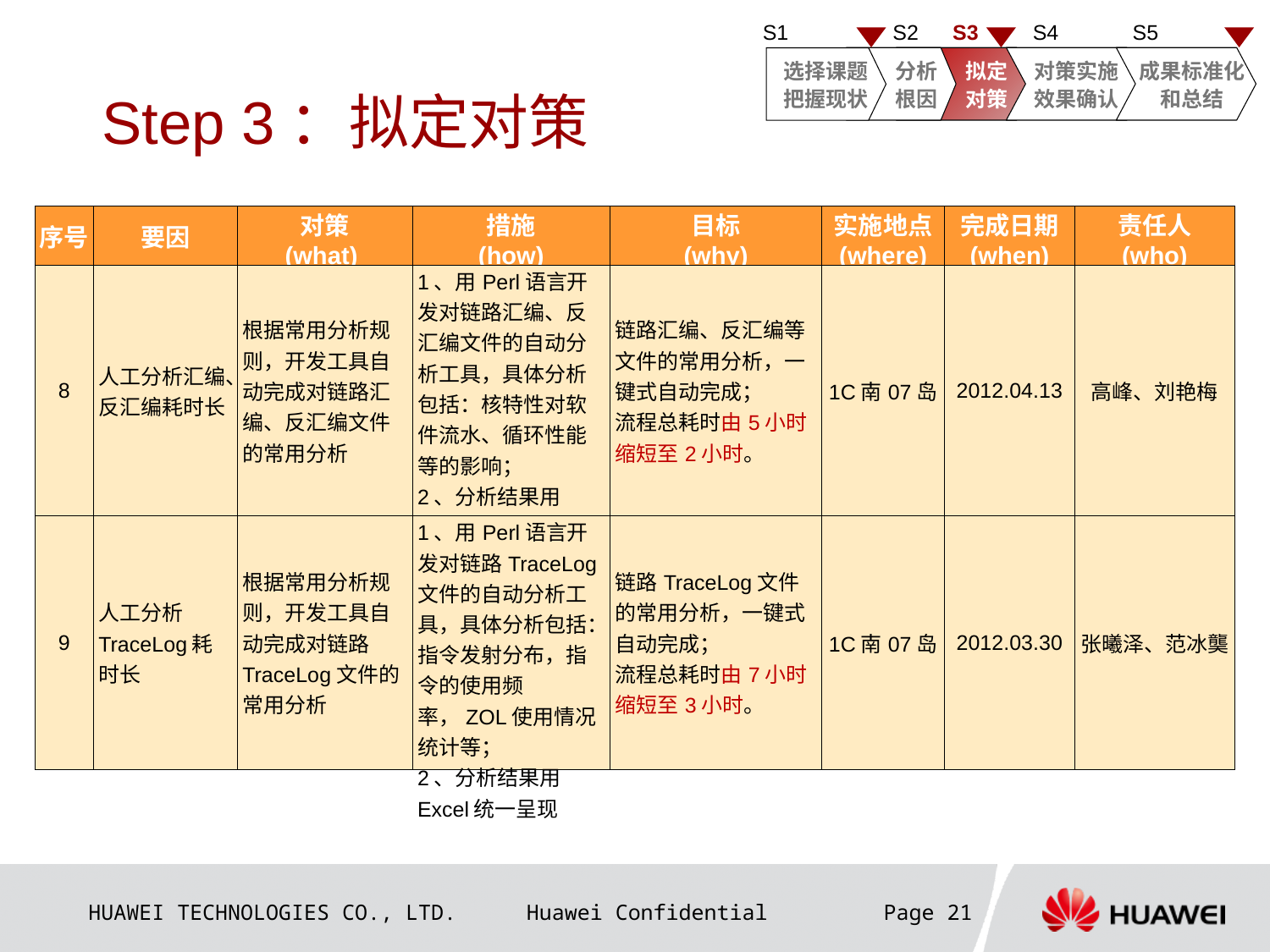

S2
S3
S4
S5
S1

选择课题
把握现状
分析根因
拟定对策
对策实施
效果确认
成果标准化
和总结
# Step 3：拟定对策
| 序号 | 要因 | 对策 (what) | 措施 (how) | 目标 (why) | 实施地点 (where) | 完成日期 (when) | 责任人 (who) |
| --- | --- | --- | --- | --- | --- | --- | --- |
| 8 | 人工分析汇编、反汇编耗时长 | 根据常用分析规则，开发工具自动完成对链路汇编、反汇编文件的常用分析 | 1、用Perl语言开发对链路汇编、反汇编文件的自动分析工具，具体分析包括：核特性对软件流水、循环性能等的影响； 2、分析结果用Excel统一呈现 | 链路汇编、反汇编等文件的常用分析，一键式自动完成； 流程总耗时由5小时缩短至2小时。 | 1C南07岛 | 2012.04.13 | 高峰、刘艳梅 |
| 9 | 人工分析TraceLog耗时长 | 根据常用分析规则，开发工具自动完成对链路TraceLog文件的常用分析 | 1、用Perl语言开发对链路TraceLog文件的自动分析工具，具体分析包括：指令发射分布，指令的使用频率，ZOL使用情况统计等； 2、分析结果用Excel统一呈现 | 链路TraceLog文件的常用分析，一键式自动完成； 流程总耗时由7小时缩短至3小时。 | 1C南07岛 | 2012.03.30 | 张曦泽、范冰龑 |
Page 21